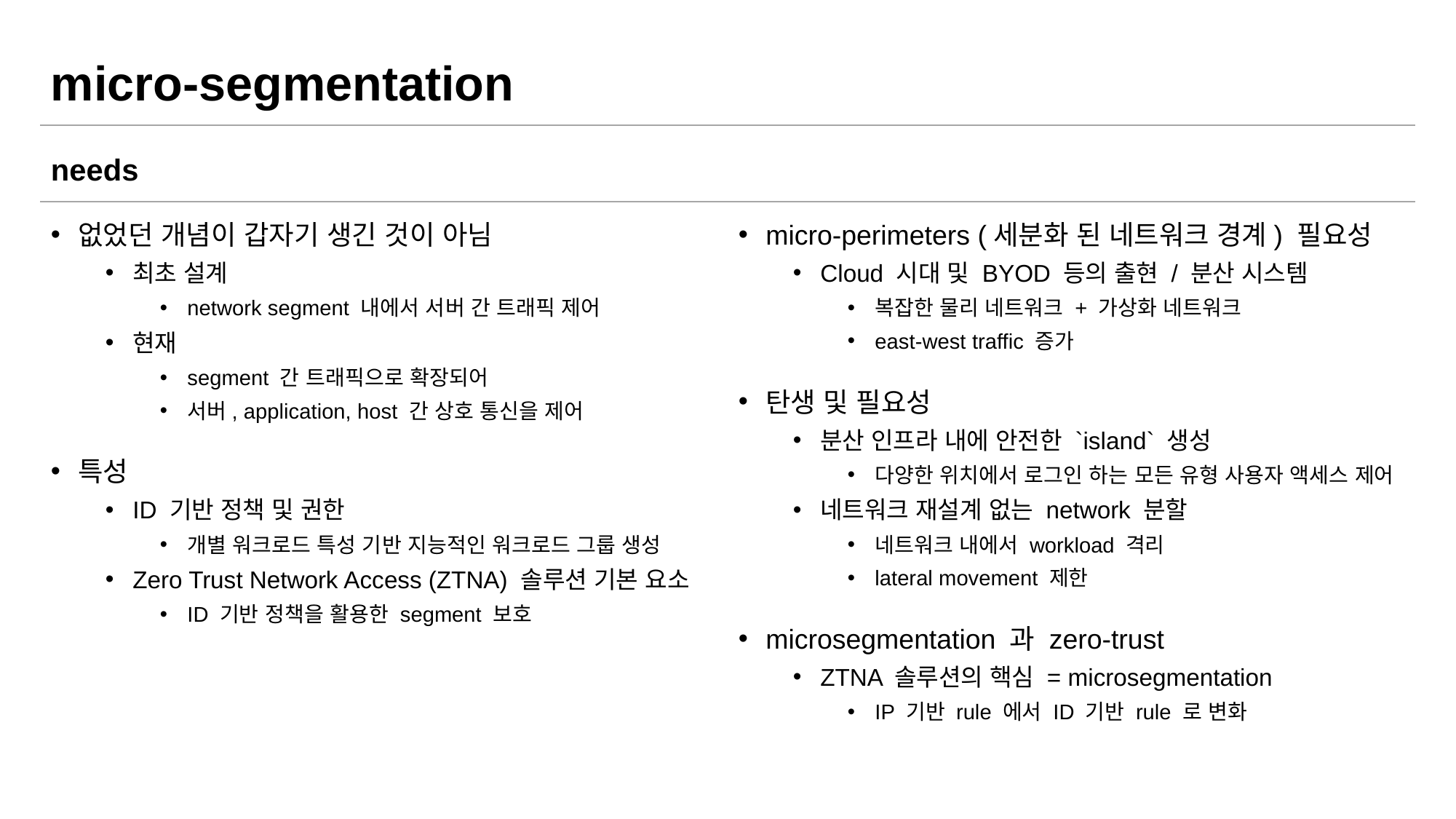

# micro-segmentation
needs
없었던 개념이 갑자기 생긴 것이 아님
최초 설계
network segment 내에서 서버 간 트래픽 제어
현재
segment 간 트래픽으로 확장되어
서버, application, host 간 상호 통신을 제어
특성
ID 기반 정책 및 권한
개별 워크로드 특성 기반 지능적인 워크로드 그룹 생성
Zero Trust Network Access (ZTNA) 솔루션 기본 요소
ID 기반 정책을 활용한 segment 보호
micro-perimeters (세분화 된 네트워크 경계) 필요성
Cloud 시대 및 BYOD 등의 출현 / 분산 시스템
복잡한 물리 네트워크 + 가상화 네트워크
east-west traffic 증가
탄생 및 필요성
분산 인프라 내에 안전한 `island` 생성
다양한 위치에서 로그인 하는 모든 유형 사용자 액세스 제어
네트워크 재설계 없는 network 분할
네트워크 내에서 workload 격리
lateral movement 제한
microsegmentation 과 zero-trust
ZTNA 솔루션의 핵심 = microsegmentation
IP 기반 rule 에서 ID 기반 rule 로 변화